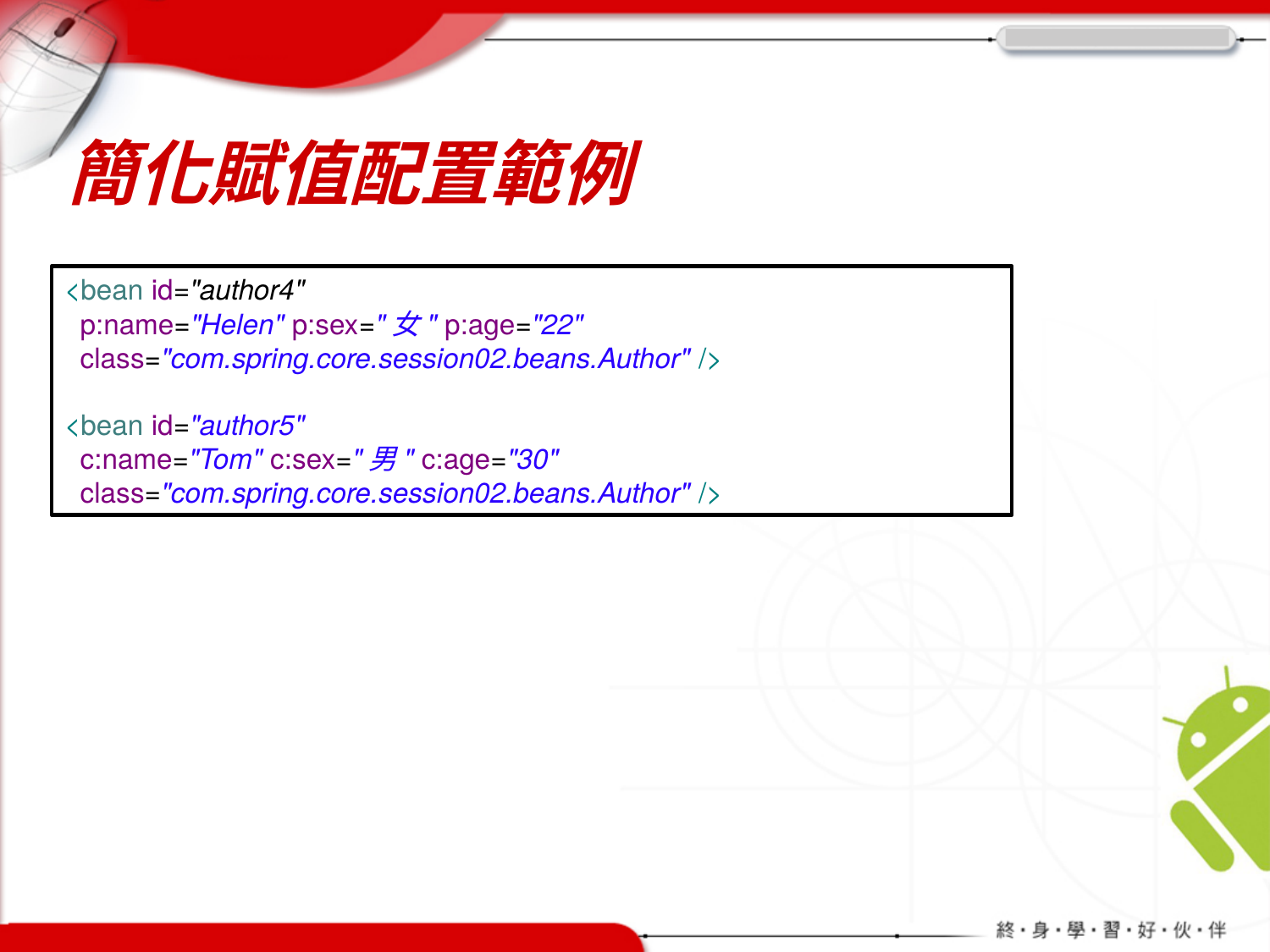

# 簡化賦值配置範例
<bean id="author4"
  p:name="Helen" p:sex="女" p:age="22"
  class="com.spring.core.session02.beans.Author" />

<bean id="author5"
  c:name="Tom" c:sex="男" c:age="30"
  class="com.spring.core.session02.beans.Author" />